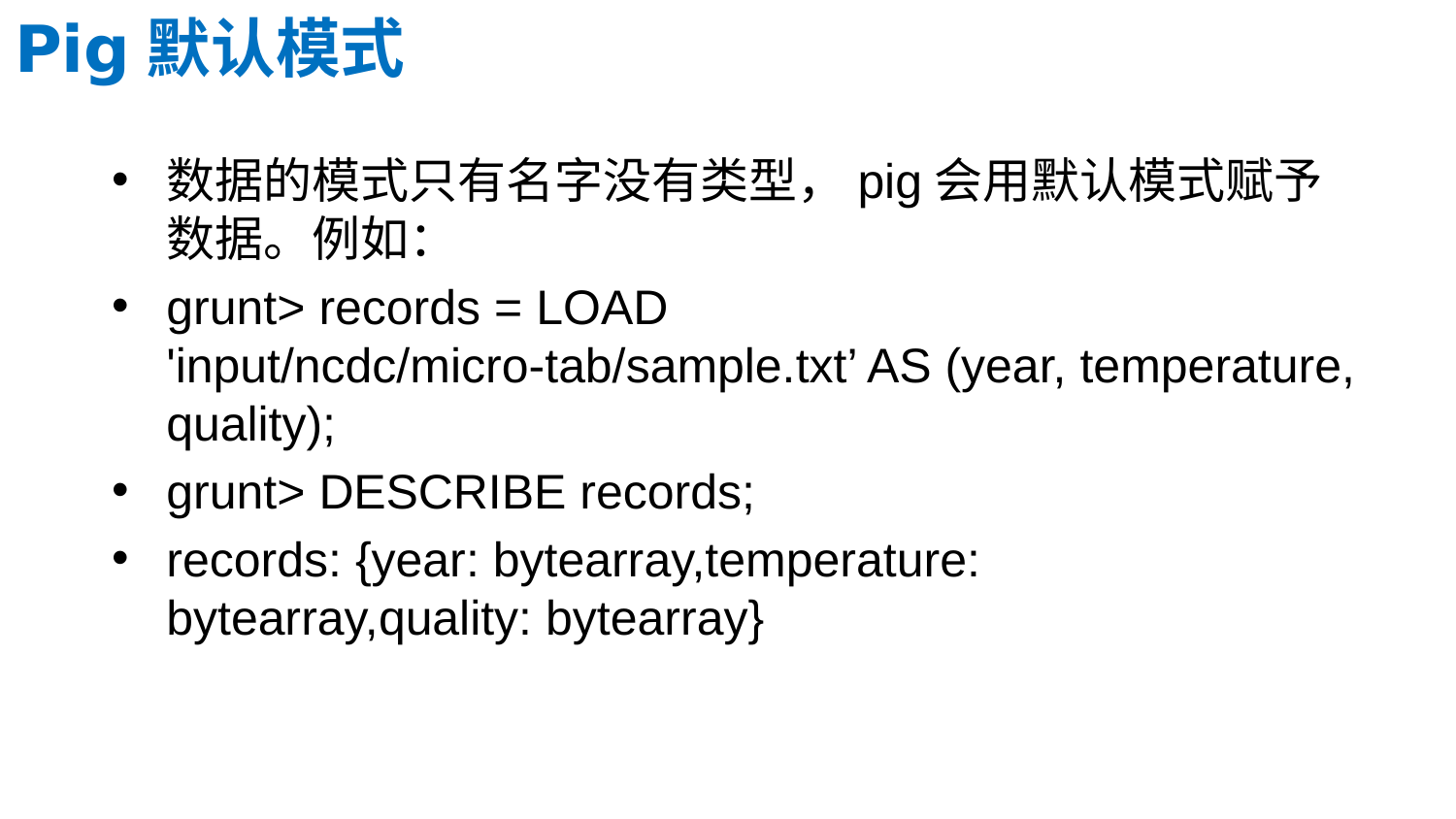

Pig默认模式
数据的模式只有名字没有类型，pig会用默认模式赋予数据。例如：
grunt> records = LOAD 'input/ncdc/micro-tab/sample.txt’ AS (year, temperature, quality);
grunt> DESCRIBE records;
records: {year: bytearray,temperature: bytearray,quality: bytearray}